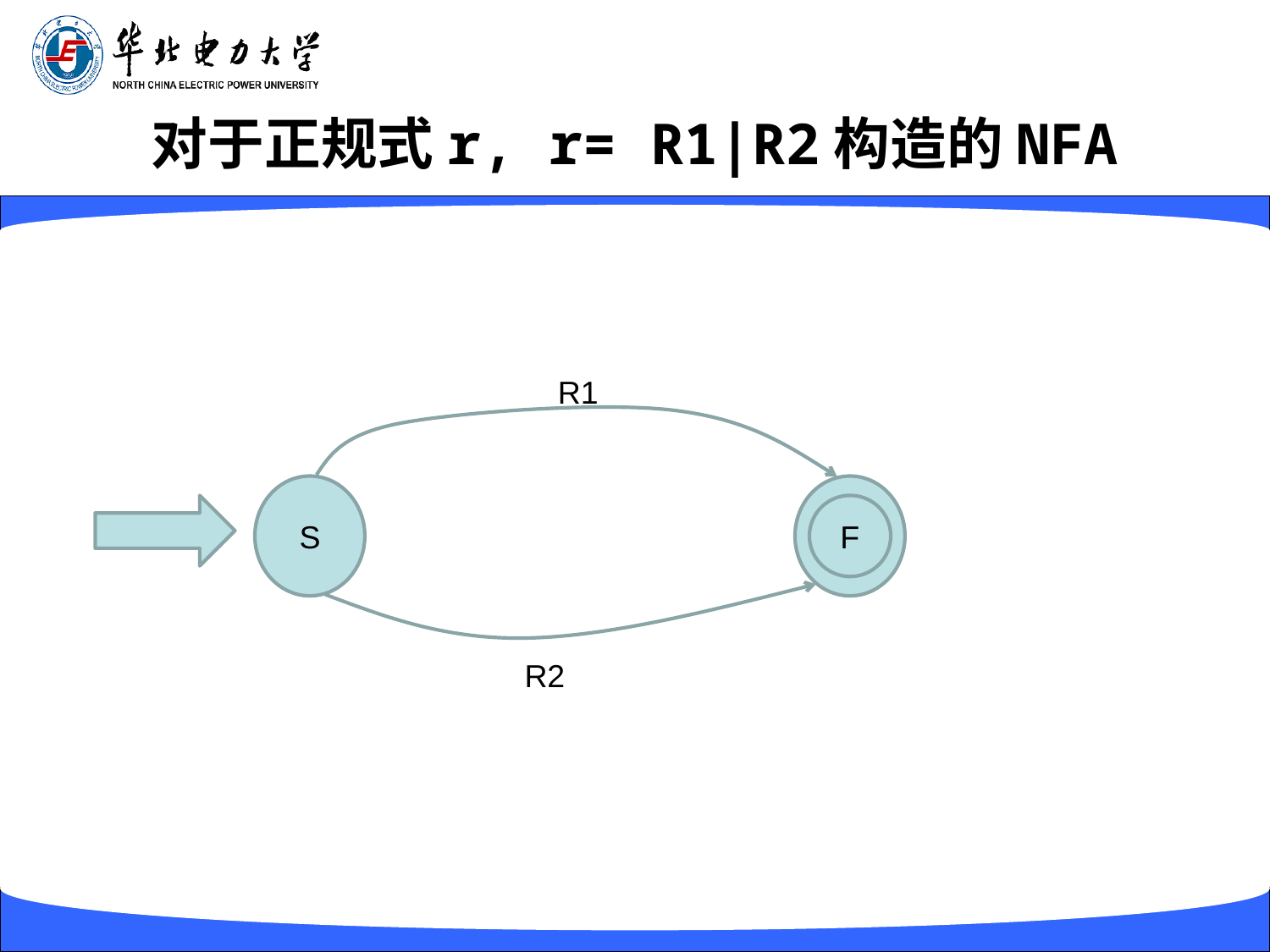

对于正规式r, r= R1|R2构造的NFA
R1

S

F

R2